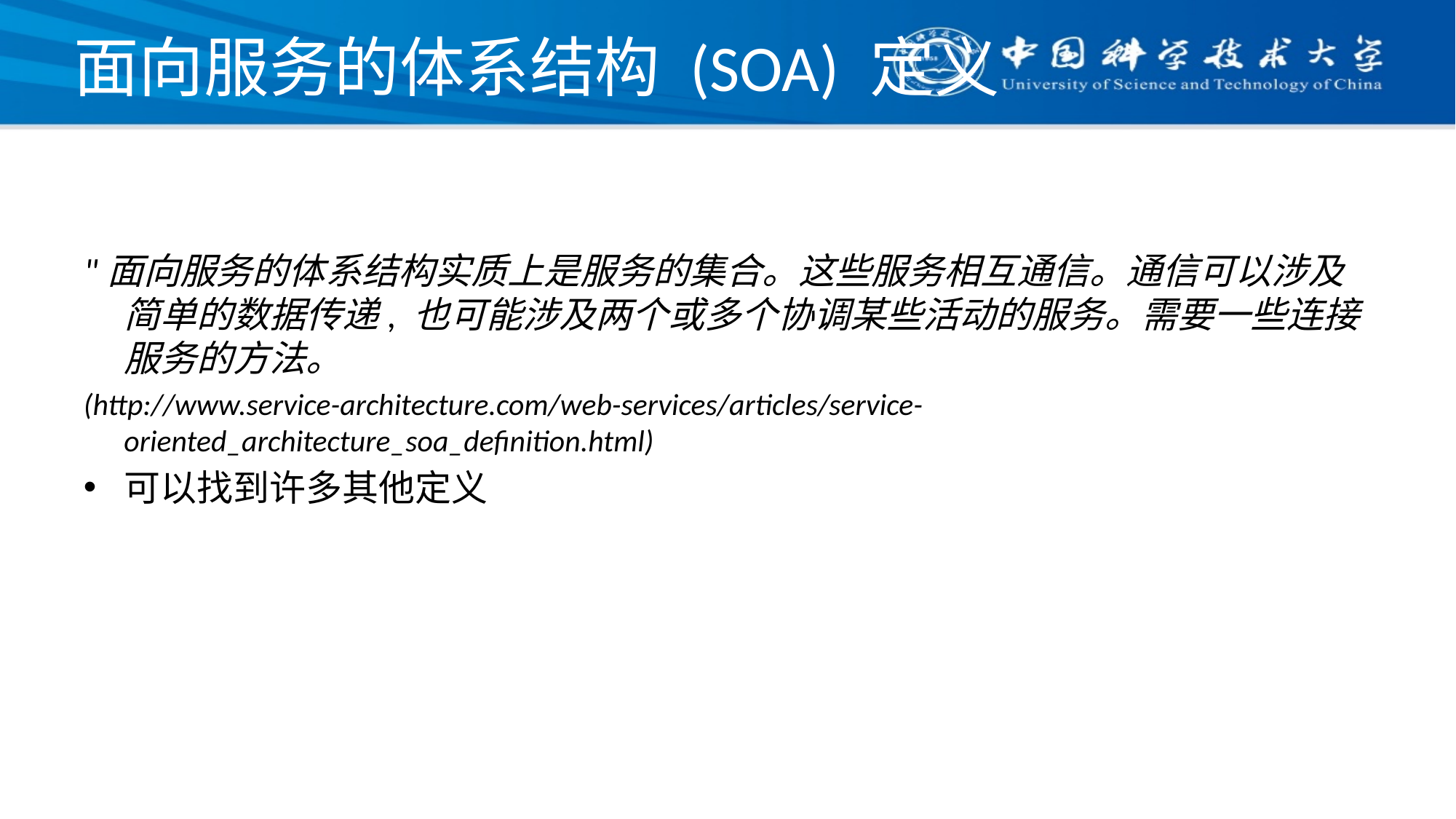

# 面向服务的体系结构 (SOA) 定义

"面向服务的体系结构实质上是服务的集合。这些服务相互通信。通信可以涉及简单的数据传递, 也可能涉及两个或多个协调某些活动的服务。需要一些连接服务的方法。
(http://www.service-architecture.com/web-services/articles/service-oriented_architecture_soa_definition.html)
可以找到许多其他定义